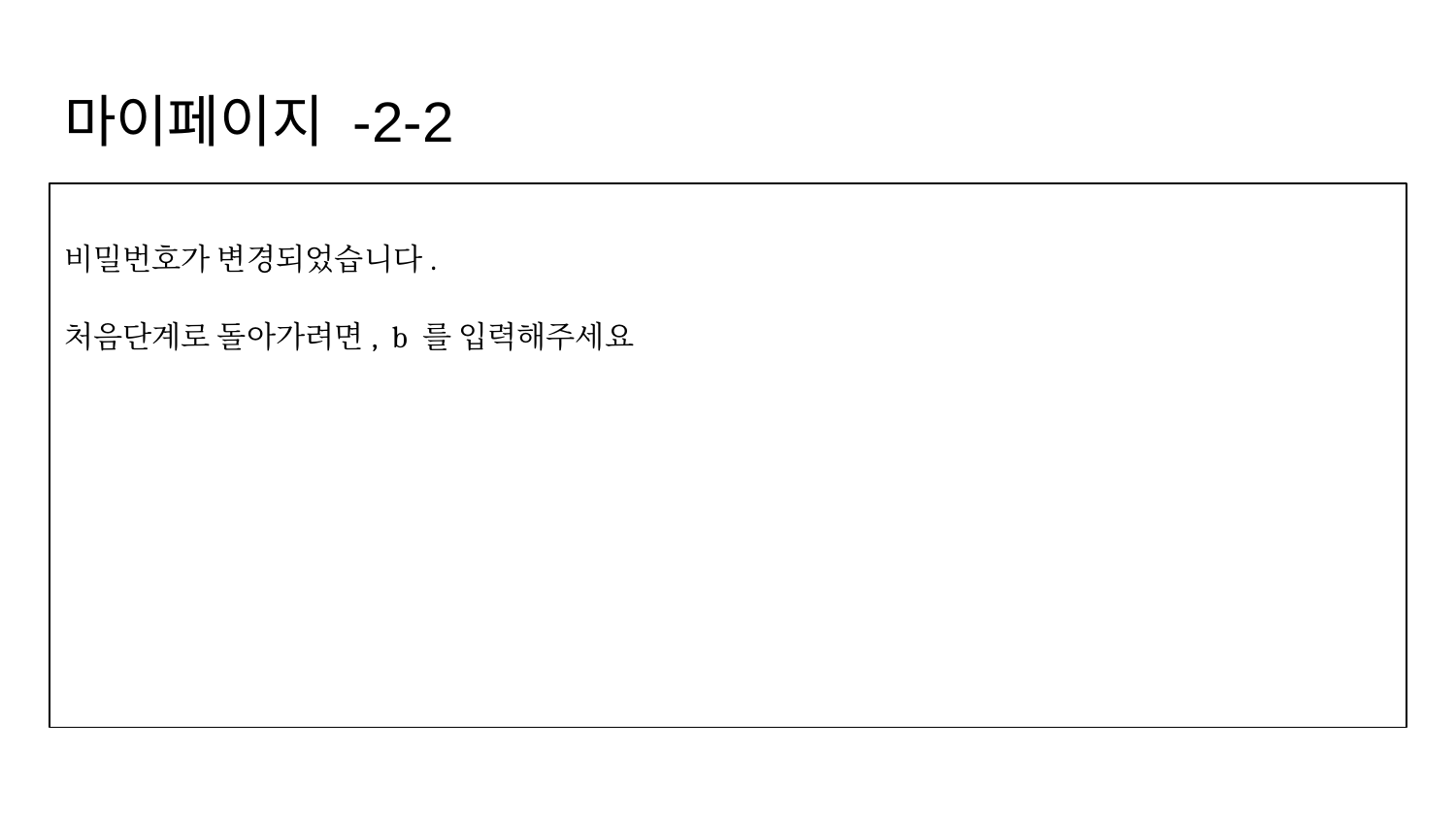

# 마이페이지 -2-2

비밀번호가 변경되었습니다.

처음단계로 돌아가려면,  b 를 입력해주세요